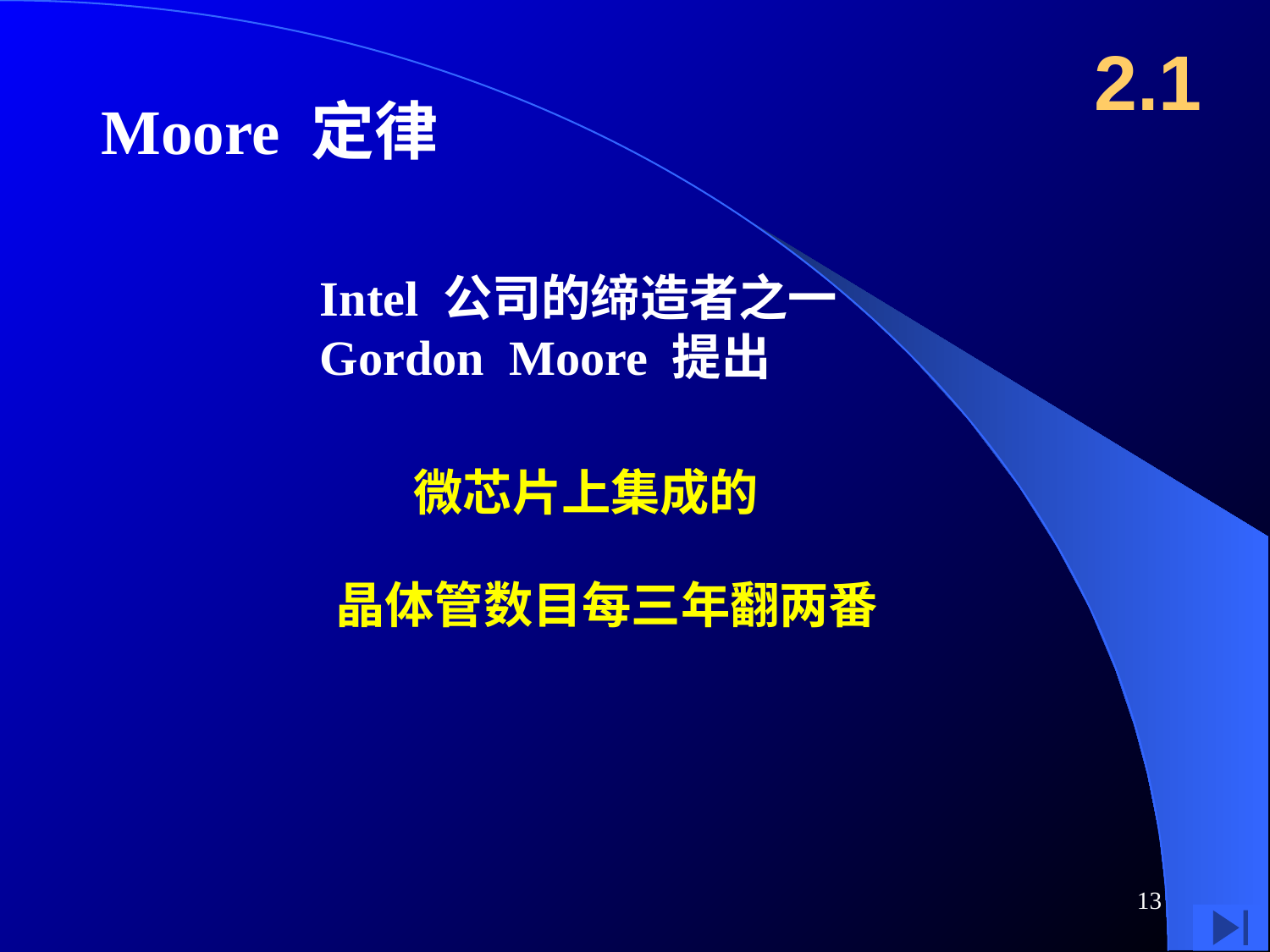

2.1
Moore 定律
Intel 公司的缔造者之一
Gordon  Moore 提出
微芯片上集成的
    晶体管数目每三年翻两番
13